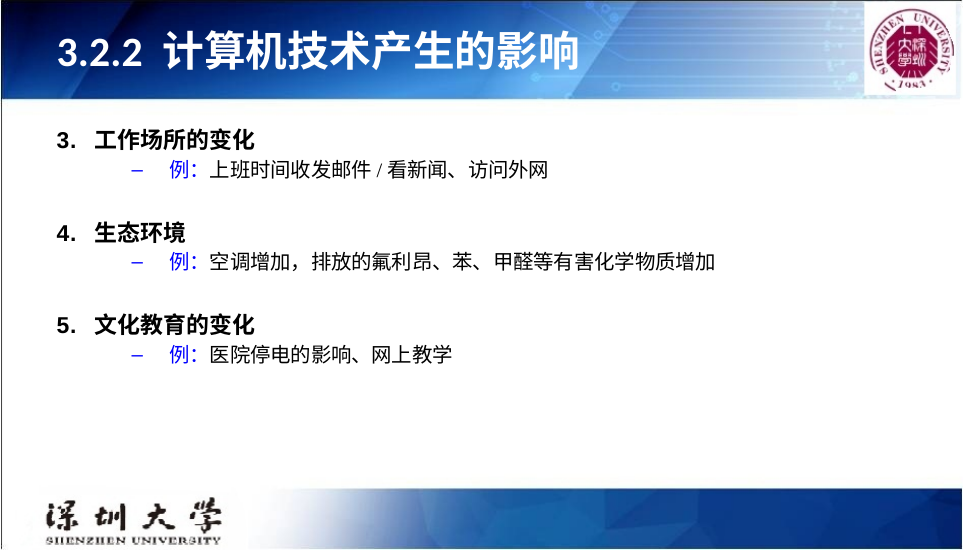

# 3.2.2 计算机技术产生的影响
工作场所的变化
例：上班时间收发邮件/看新闻、访问外网

生态环境
例：空调增加，排放的氟利昂、苯、甲醛等有害化学物质增加

文化教育的变化
例：医院停电的影响、网上教学
24